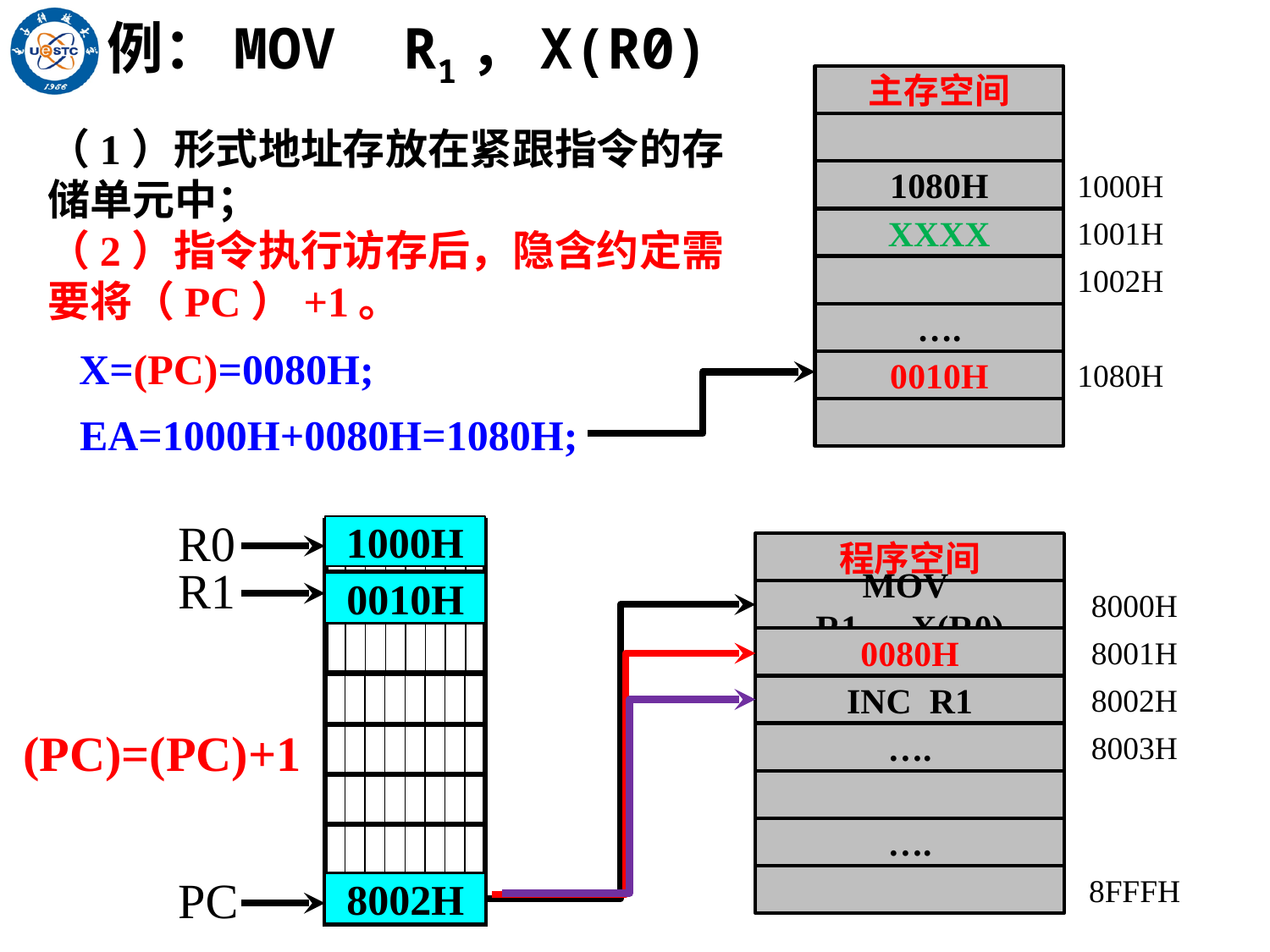

例：MOV  R1，X(R0)
主存空间

1080H
1000H
XXXX
1001H

1002H
….

0010H
1080H

（1）形式地址存放在紧跟指令的存储单元中；
（2）指令执行访存后，隐含约定需要将（PC）+1。
X=(PC)=0080H;
EA=1000H+0080H=1080H;
R0
1000H

程序空间

MOV  R1，X(R0)
8000H
0080H
8001H
INC  R1
8002H
….
8003H

….

8FFFH
R1
0010H
(PC)=(PC)+1
PC
8000H
8001H
8002H